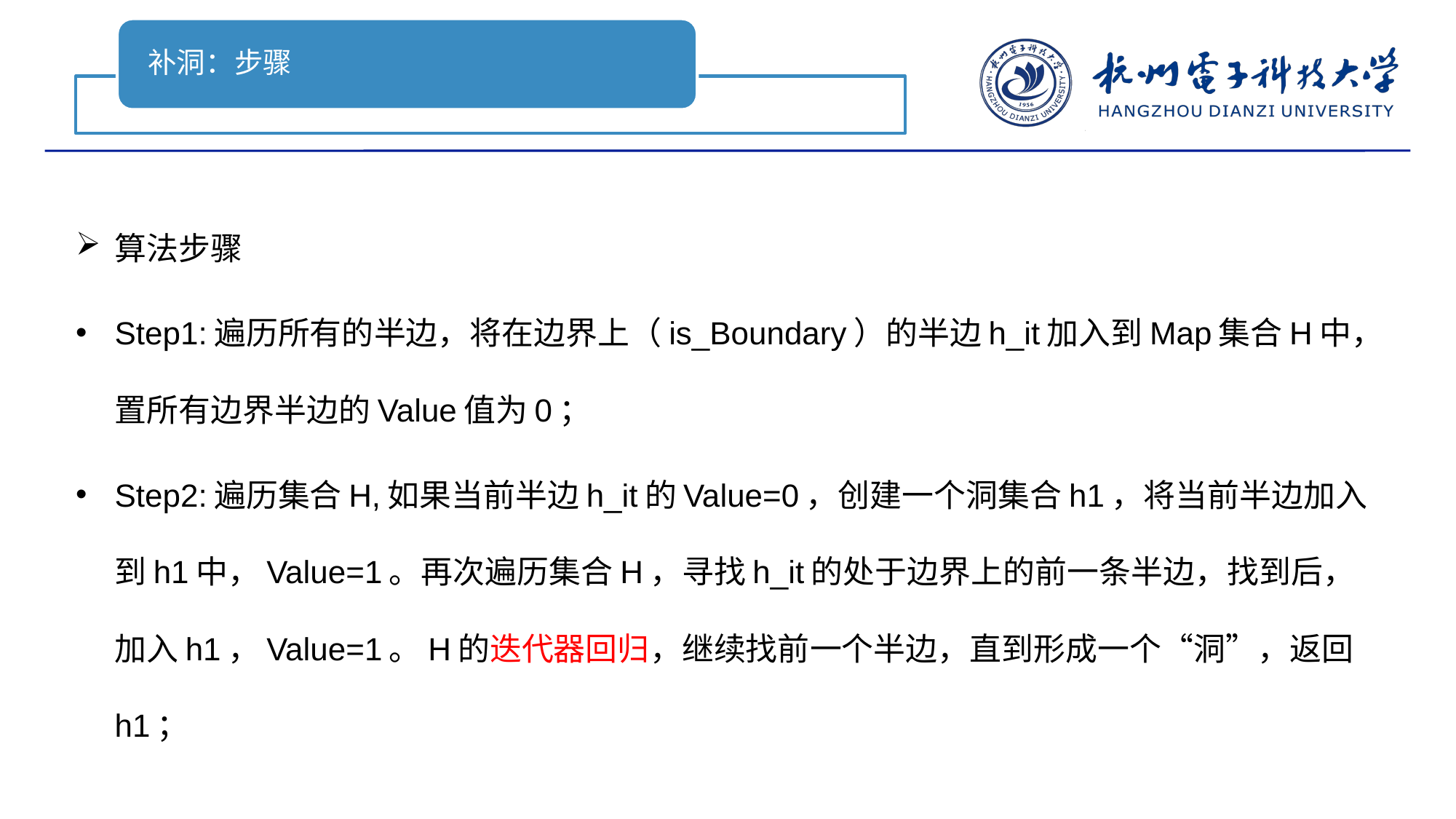

补洞：步骤
算法步骤
Step1:遍历所有的半边，将在边界上（is_Boundary）的半边h_it加入到Map集合H中，置所有边界半边的Value值为0；
Step2:遍历集合H,如果当前半边h_it的Value=0，创建一个洞集合h1，将当前半边加入到h1中，Value=1。再次遍历集合H，寻找h_it的处于边界上的前一条半边，找到后，加入h1，Value=1。H的迭代器回归，继续找前一个半边，直到形成一个“洞”，返回h1；